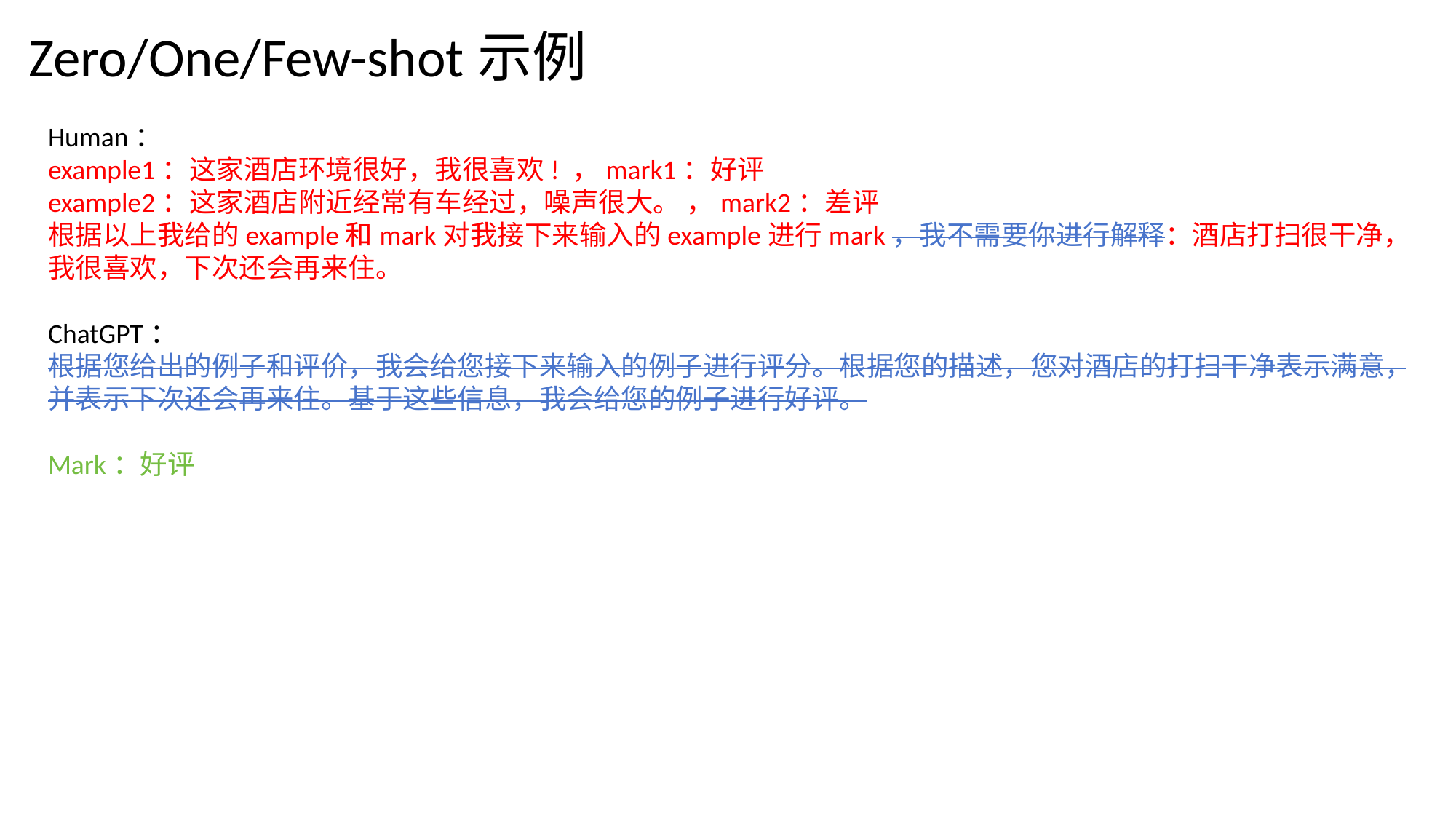

Zero/One/Few-shot示例
Human：
example1：这家酒店环境很好，我很喜欢! ，mark1：好评
example2：这家酒店附近经常有车经过，噪声很大。 ，mark2：差评
根据以上我给的example和mark对我接下来输入的example进行mark，我不需要你进行解释：酒店打扫很干净，我很喜欢，下次还会再来住。

ChatGPT：
根据您给出的例子和评价，我会给您接下来输入的例子进行评分。根据您的描述，您对酒店的打扫干净表示满意，并表示下次还会再来住。基于这些信息，我会给您的例子进行好评。

Mark：好评